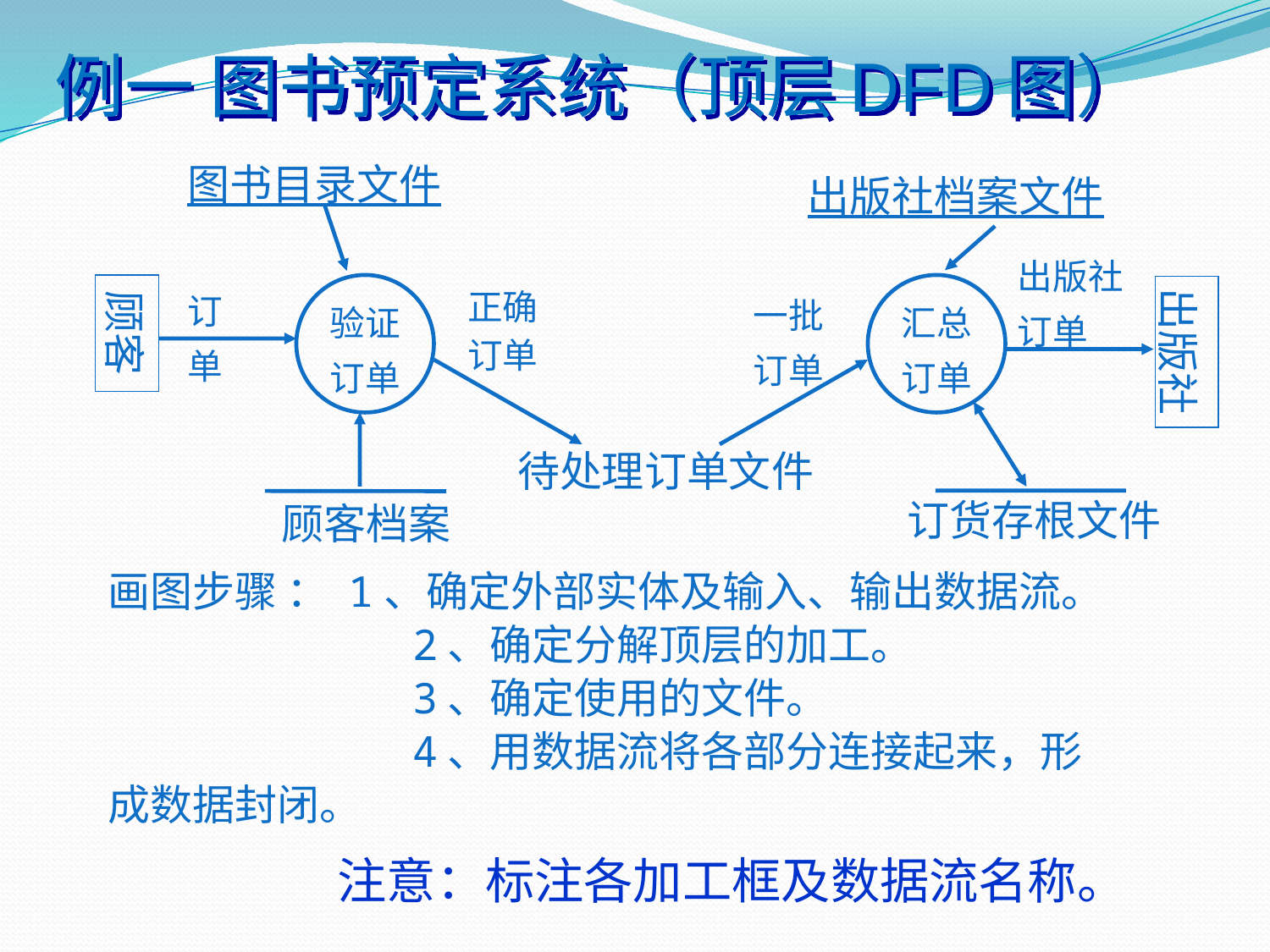

例一 图书预定系统（顶层DFD图）
图书目录文件
出版社档案文件

出版社 订单
正确
订单
订单
顾客
验证
订单
一批订单
汇总
订单
出版社

待处理订单文件

订货存根文件

顾客档案

画图步骤 ： 1、确定外部实体及输入、输出数据流。
            2、确定分解顶层的加工。
            3、确定使用的文件。
            4、用数据流将各部分连接起来，形成数据封闭。
注意：标注各加工框及数据流名称。